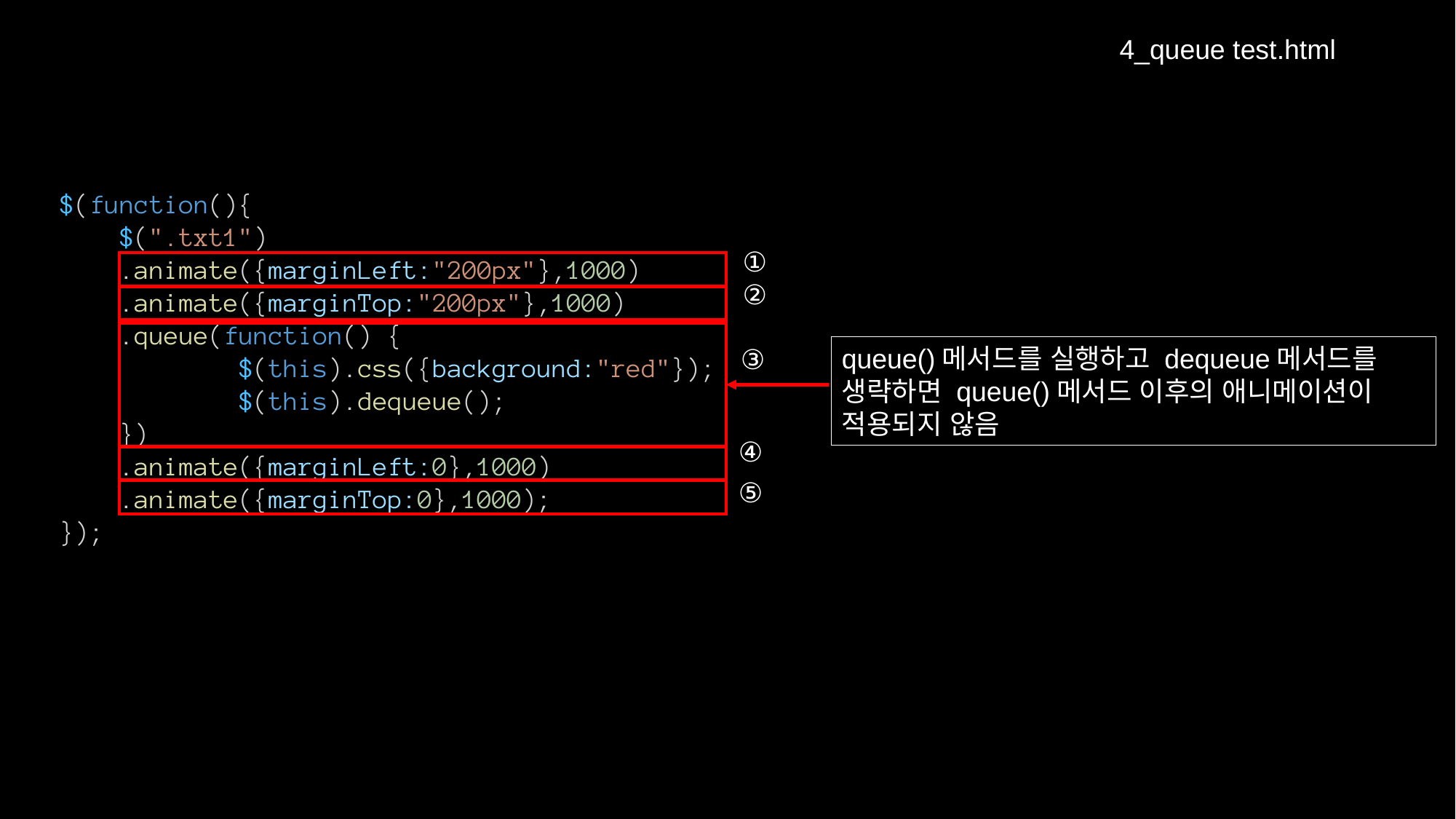

4_queue test.html
$(function(){
    $(".txt1")
    .animate({marginLeft:"200px"},1000)
    .animate({marginTop:"200px"},1000)
    .queue(function() {
            $(this).css({background:"red"});
            $(this).dequeue();
    })
    .animate({marginLeft:0},1000)
    .animate({marginTop:0},1000);
});
①

②

queue()메서드를 실행하고 dequeue메서드를 생략하면 queue()메서드 이후의 애니메이션이 적용되지 않음
③
④

⑤